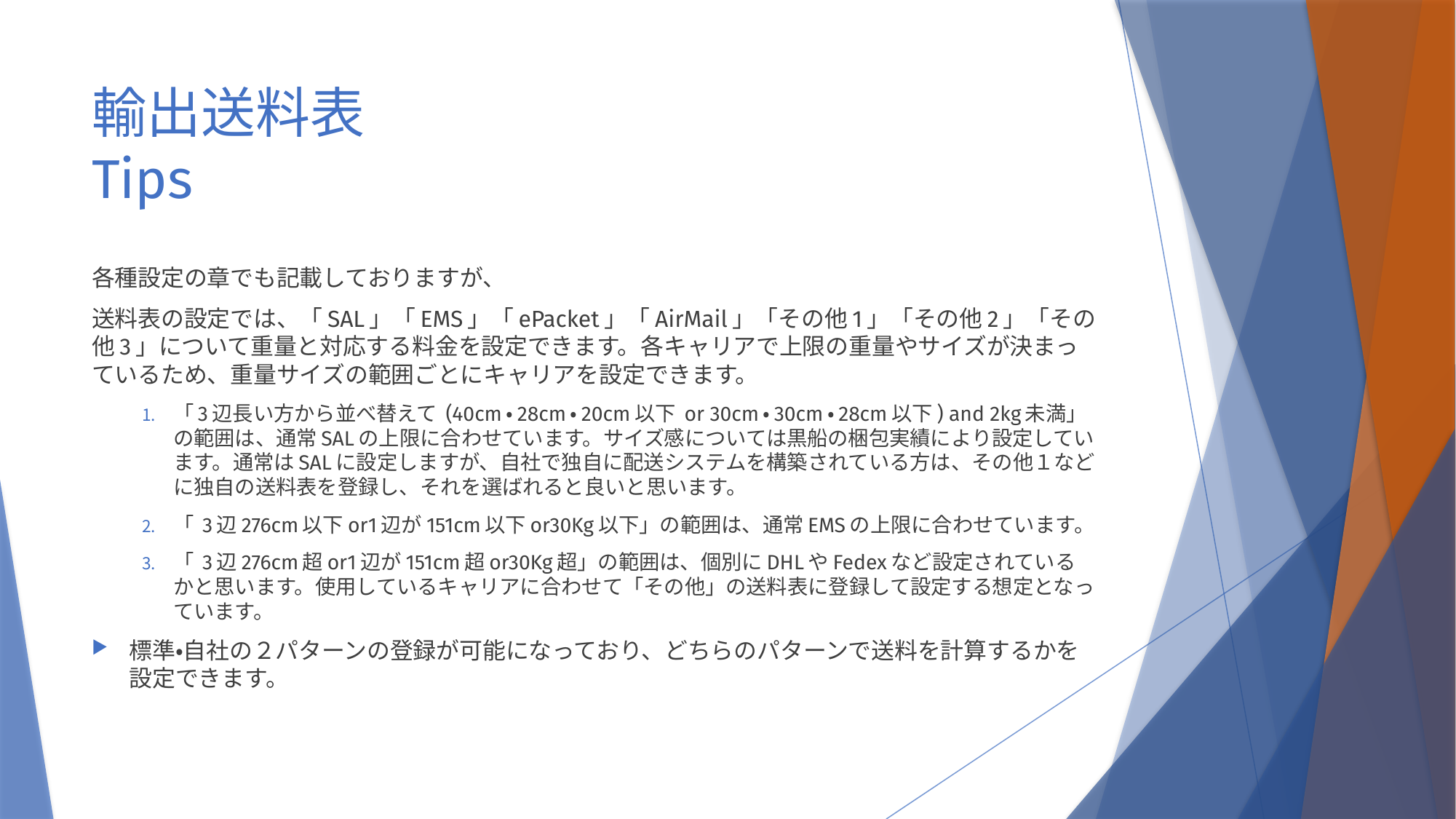

# 輸出送料表 Tips
各種設定の章でも記載しておりますが、
送料表の設定では、「SAL」「EMS」「ePacket」「AirMail」「その他1」「その他2」「その他3」について重量と対応する料金を設定できます。各キャリアで上限の重量やサイズが決まっているため、重量サイズの範囲ごとにキャリアを設定できます。
「3辺長い方から並べ替えて (40cm・28cm・20cm以下 or 30cm・30cm・28cm以下) and 2kg未満」の範囲は、通常SALの上限に合わせています。サイズ感については黒船の梱包実績により設定しています。通常はSALに設定しますが、自社で独自に配送システムを構築されている方は、その他１などに独自の送料表を登録し、それを選ばれると良いと思います。
「 3辺276cm以下or1辺が151cm以下or30Kg以下」の範囲は、通常EMSの上限に合わせています。
「 3辺276cm超or1辺が151cm超or30Kg超」の範囲は、個別にDHLやFedexなど設定されているかと思います。使用しているキャリアに合わせて「その他」の送料表に登録して設定する想定となっています。
標準・自社の２パターンの登録が可能になっており、どちらのパターンで送料を計算するかを設定できます。